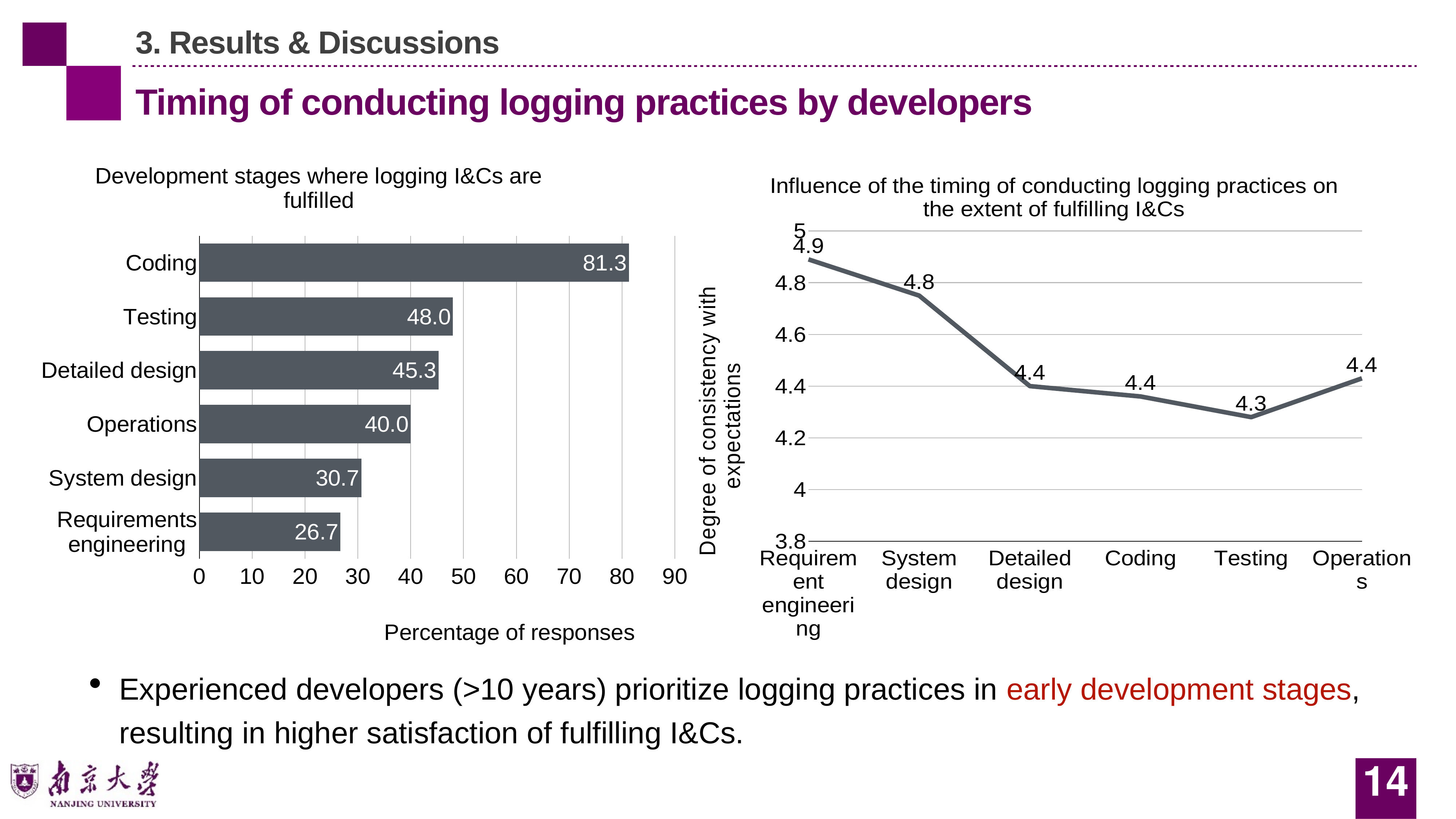

3. Results & Discussions
# Timing of conducting logging practices by developers

### Chart: Influence of the timing of conducting logging practices on the extent of fulfilling I&Cs

| Category | 区域 1 |
|---|---|
| Requirement
engineering | 4.89 |
| System
design | 4.75 |
| Detailed
design | 4.4 |
| Coding | 4.36 |
| Testing | 4.28 |
| Operations | 4.43 |

### Chart: Development stages where logging I&Cs are fulfilled

| Category | 区域 1 |
|---|---|
| Coding | 81.3 |
| Testing | 48.0 |
| Detailed design | 45.3 |
| Operations | 40.0 |
| System design | 30.7 |
| Requirements
engineering | 26.7 |
Experienced developers (>10 years) prioritize logging practices in early development stages, resulting in higher satisfaction of fulfilling I&Cs.
14